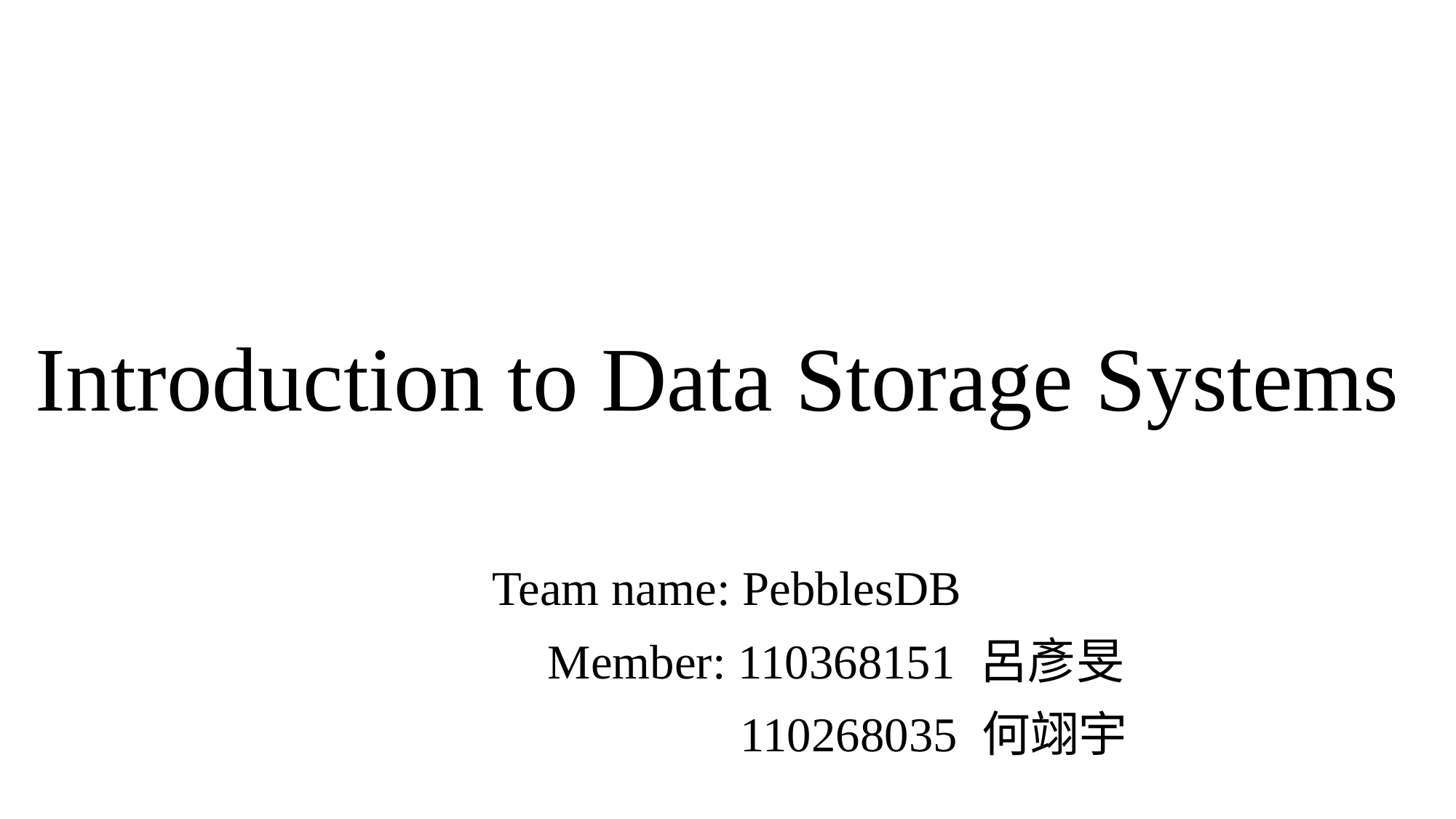

# Introduction to Data Storage Systems
Team name: PebblesDB
                  Member: 110368151 呂彥旻
                                  110268035 何翊宇